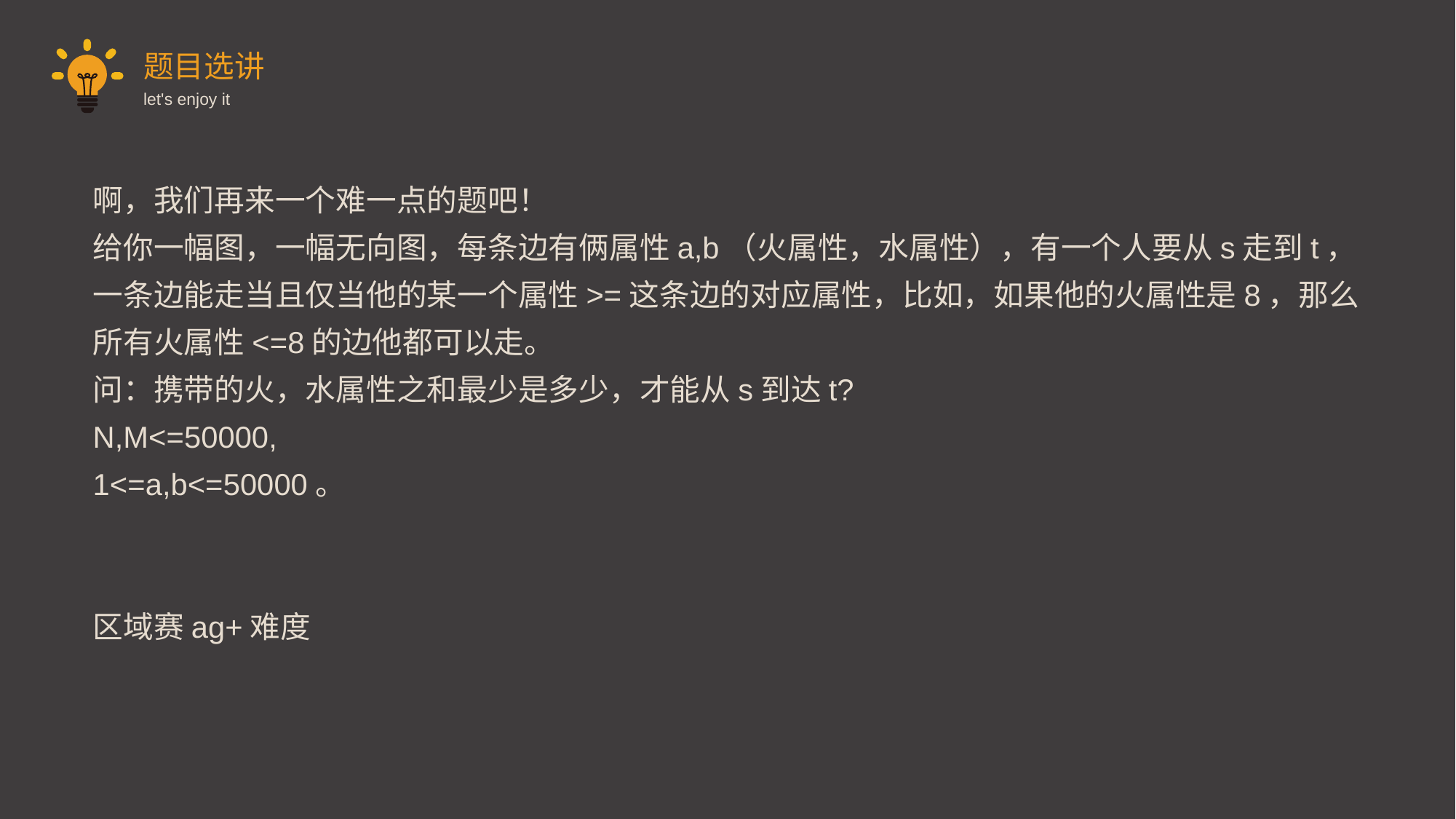

题目选讲
let's enjoy it
啊，我们再来一个难一点的题吧！
给你一幅图，一幅无向图，每条边有俩属性a,b（火属性，水属性），有一个人要从s走到t，一条边能走当且仅当他的某一个属性>=这条边的对应属性，比如，如果他的火属性是8，那么所有火属性<=8的边他都可以走。
问：携带的火，水属性之和最少是多少，才能从s到达t?
N,M<=50000,
1<=a,b<=50000。

区域赛ag+难度